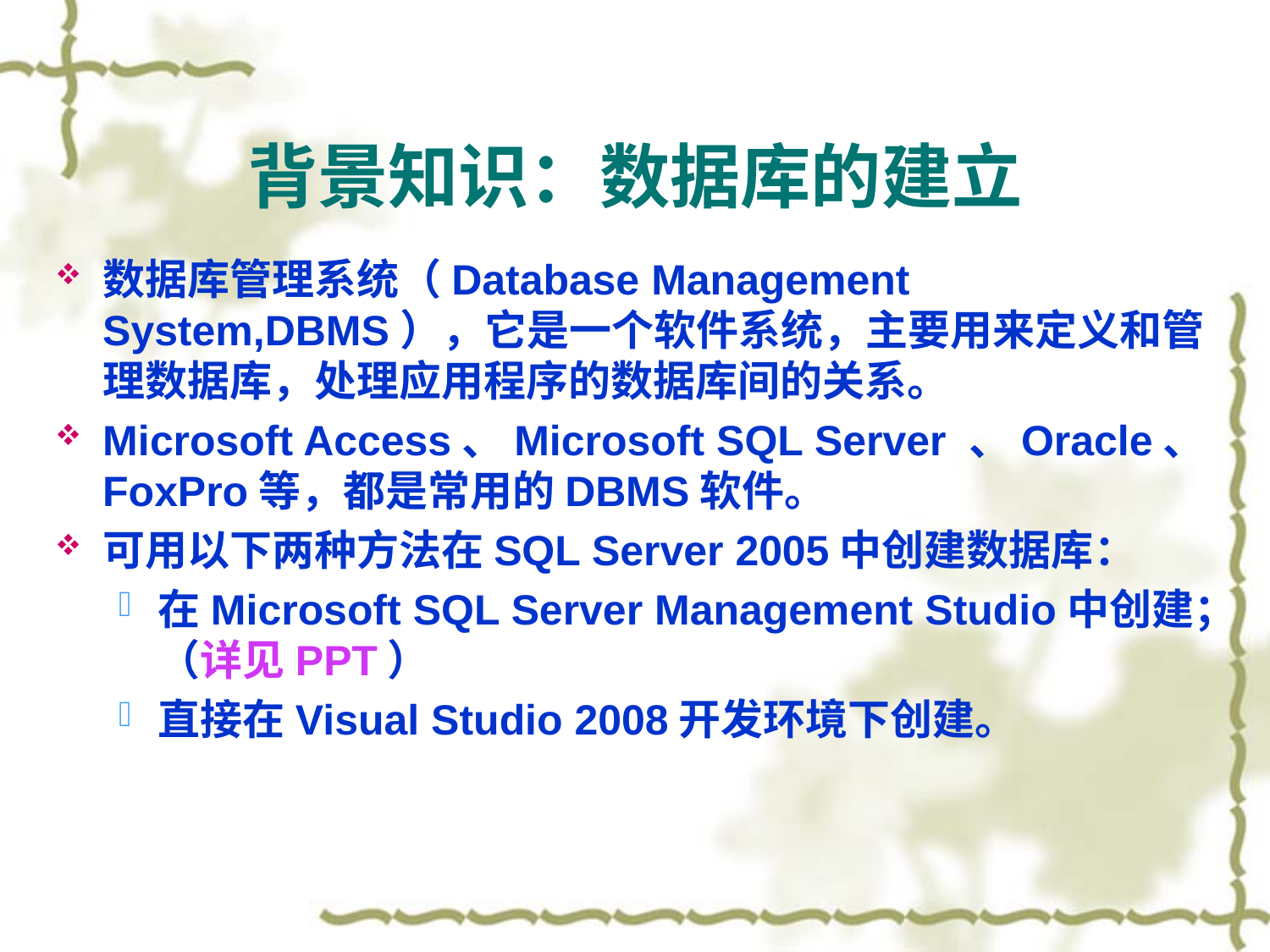

# 背景知识：数据库的建立
数据库管理系统（Database Management System,DBMS），它是一个软件系统，主要用来定义和管理数据库，处理应用程序的数据库间的关系。
Microsoft Access、Microsoft SQL Server 、Oracle、FoxPro等，都是常用的DBMS软件。
可用以下两种方法在SQL Server 2005中创建数据库：
在Microsoft SQL Server Management Studio中创建；（详见PPT）
直接在Visual Studio 2008开发环境下创建。